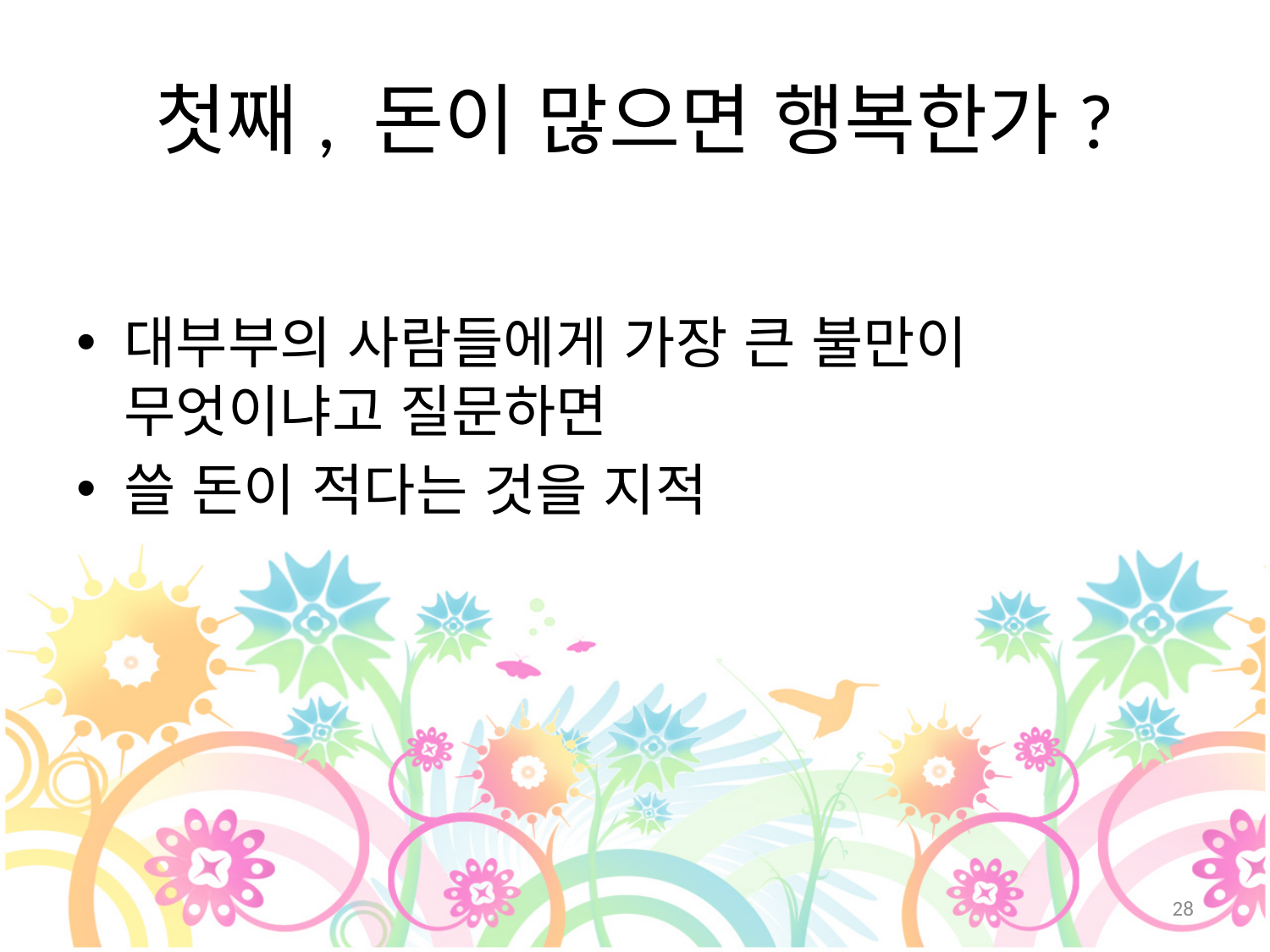

# 첫째, 돈이 많으면 행복한가?

대부부의 사람들에게 가장 큰 불만이 무엇이냐고 질문하면
쓸 돈이 적다는 것을 지적
28